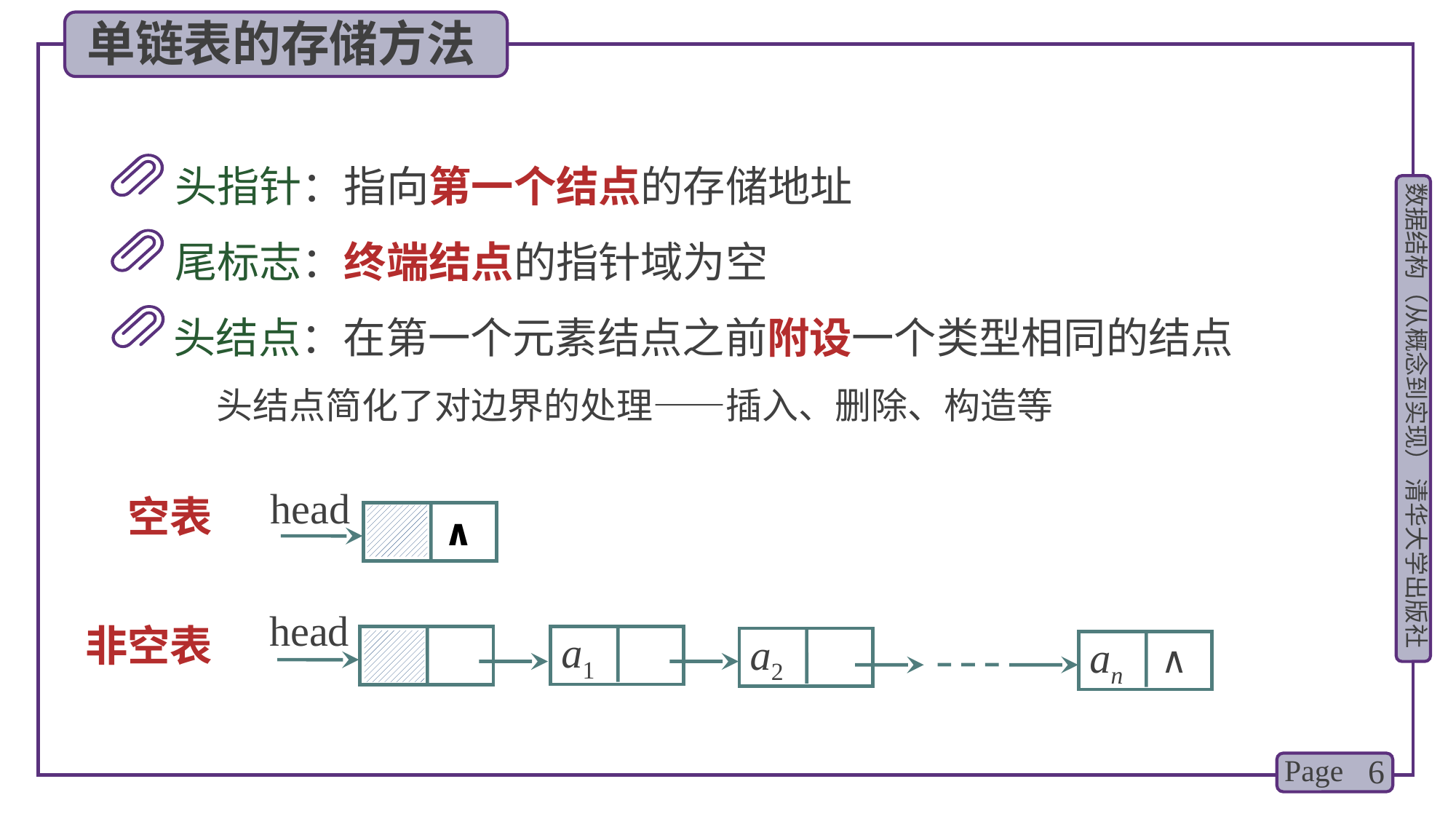

单链表的存储方法

头指针：指向第一个结点的存储地址
尾标志：终端结点的指针域为空

头结点：在第一个元素结点之前附设一个类型相同的结点

头结点简化了对边界的处理——插入、删除、构造等
head
空表

∧

head
非空表

a1

a2

∧
an